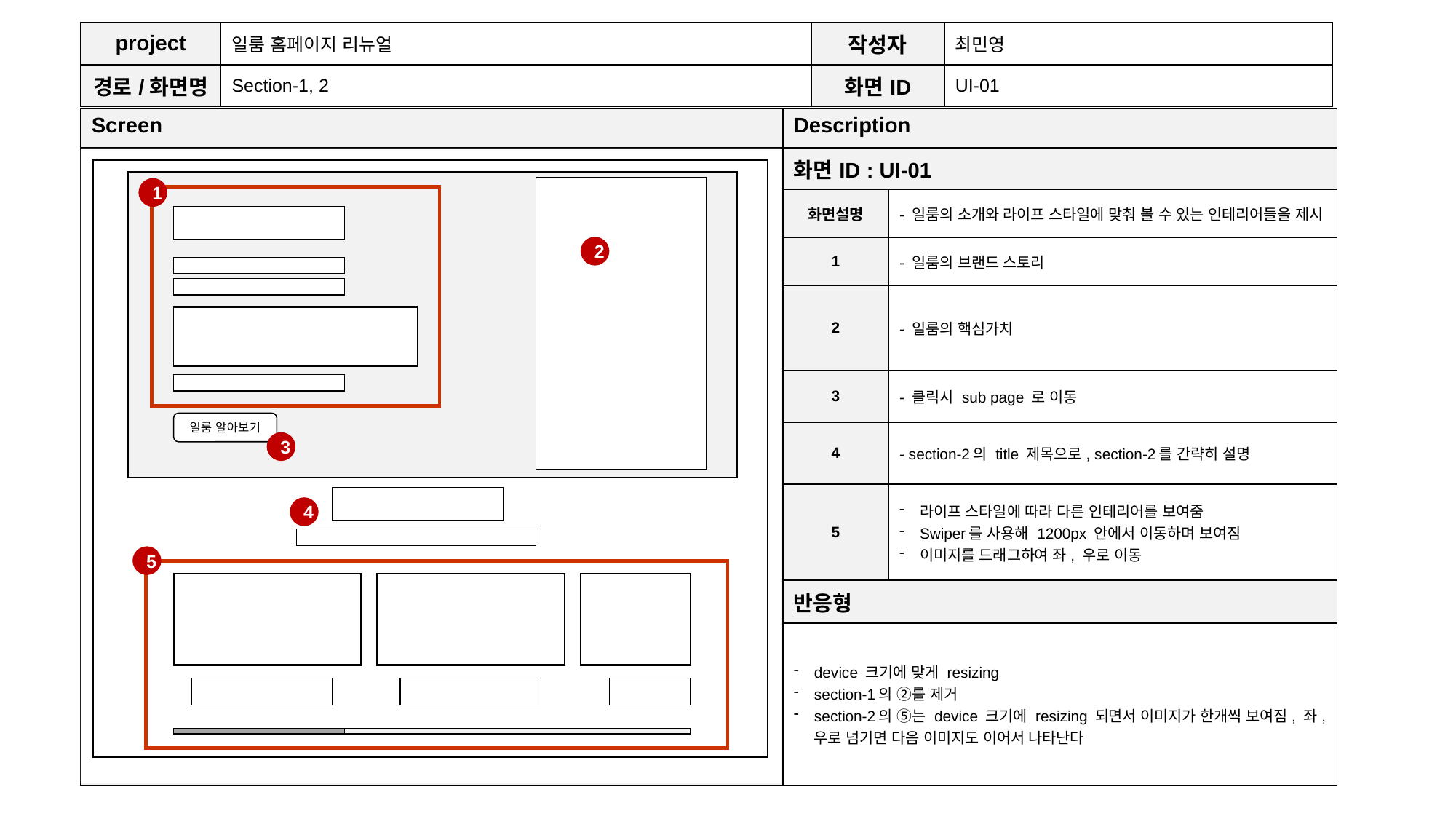

| project | 일룸 홈페이지 리뉴얼 | 작성자 | 최민영 |
| --- | --- | --- | --- |
| 경로/화면명 | Section-1, 2 | 화면ID | UI-01 |
| Screen | Description |  |
| --- | --- | --- |
|  | 화면ID : UI-01 |  |
|  | 화면설명 | - 일룸의 소개와 라이프 스타일에 맞춰 볼 수 있는 인테리어들을 제시 |
|  | 1 | - 일룸의 브랜드 스토리 |
|  | 2 | - 일룸의 핵심가치 |
|  | 3 | - 클릭시 sub page 로 이동 |
|  | 4 | - section-2의 title 제목으로, section-2를 간략히 설명 |
|  | 5 | 라이프 스타일에 따라 다른 인테리어를 보여줌 Swiper를 사용해 1200px 안에서 이동하며 보여짐 이미지를 드래그하여 좌, 우로 이동 |
|  | 반응형 |  |
|  | device 크기에 맞게 resizing section-1의 ②를 제거 section-2의 ⑤는 device 크기에 resizing 되면서 이미지가 한개씩 보여짐, 좌, 우로 넘기면 다음 이미지도 이어서 나타난다 |  |

1

2

일룸 알아보기
3

4

5